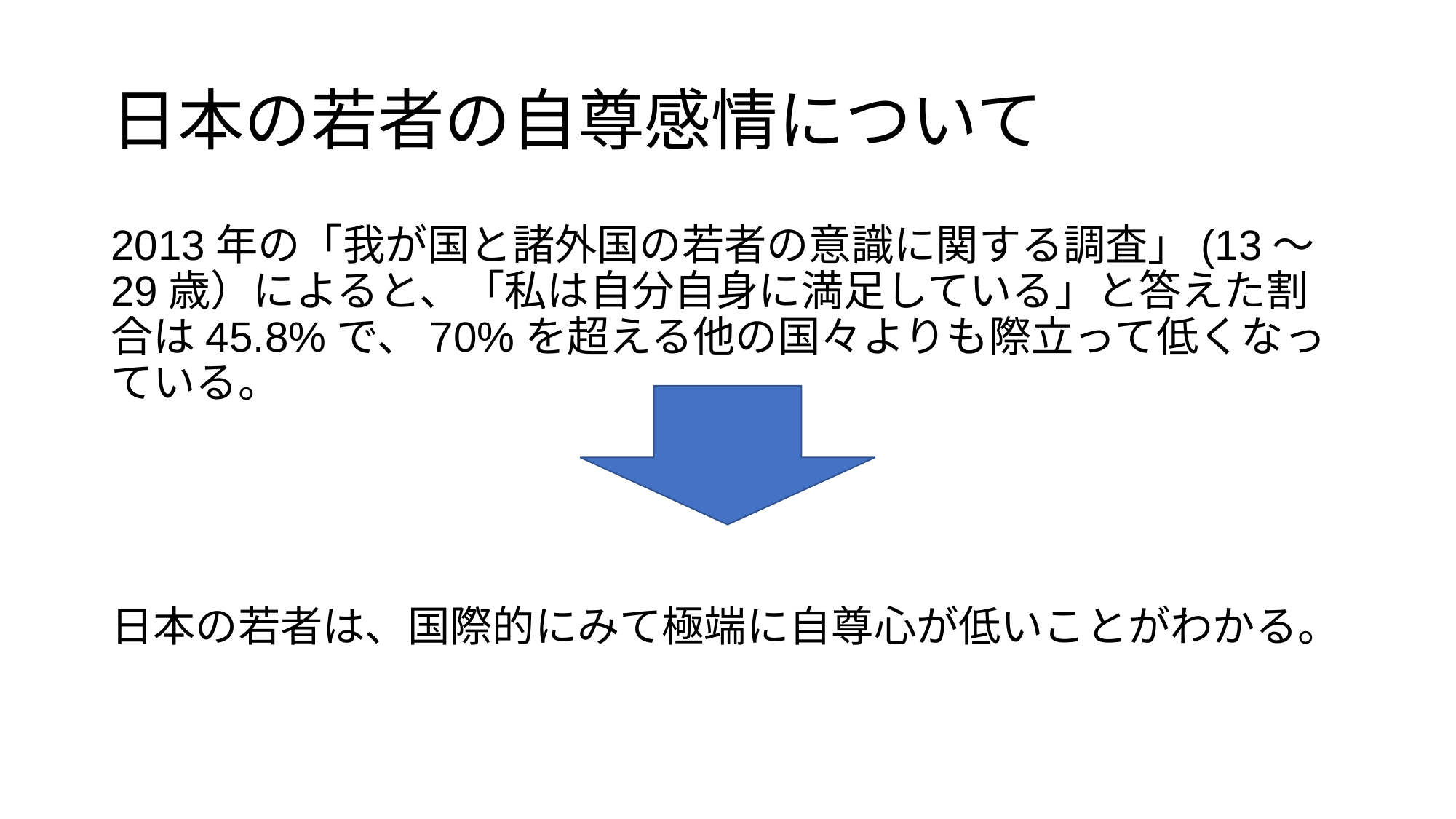

# 日本の若者の自尊感情について
2013年の「我が国と諸外国の若者の意識に関する調査」(13〜29歳）によると、「私は自分自身に満足している」と答えた割合は45.8%で、70%を超える他の国々よりも際立って低くなっている。

日本の若者は、国際的にみて極端に自尊心が低いことがわかる。